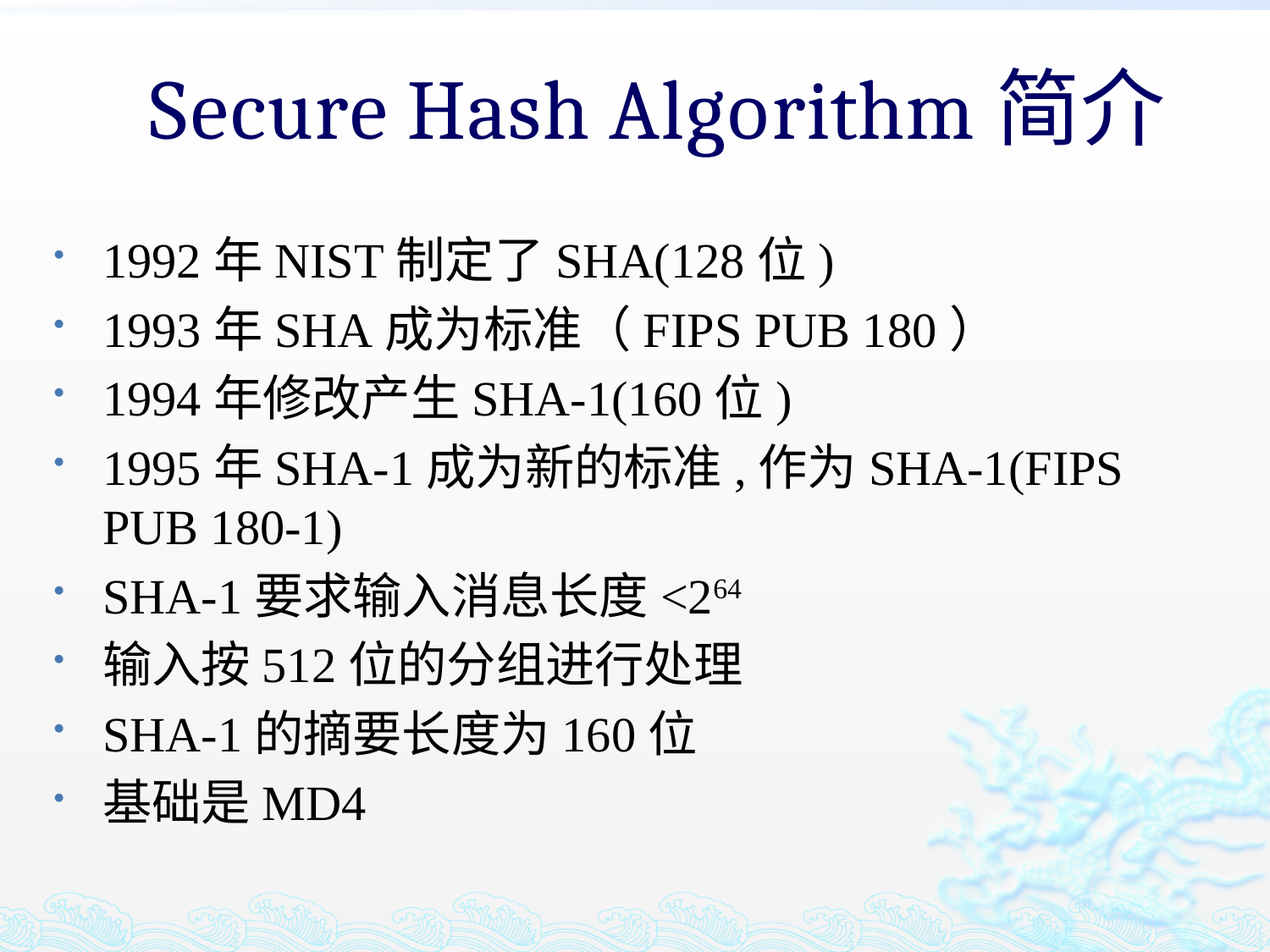

Secure Hash Algorithm简介
1992年NIST制定了SHA(128位)
1993年SHA成为标准（FIPS PUB 180）
1994年修改产生SHA-1(160位)
1995年SHA-1成为新的标准,作为SHA-1(FIPS PUB 180-1)
SHA-1要求输入消息长度<264
输入按512位的分组进行处理
SHA-1的摘要长度为160位
基础是MD4